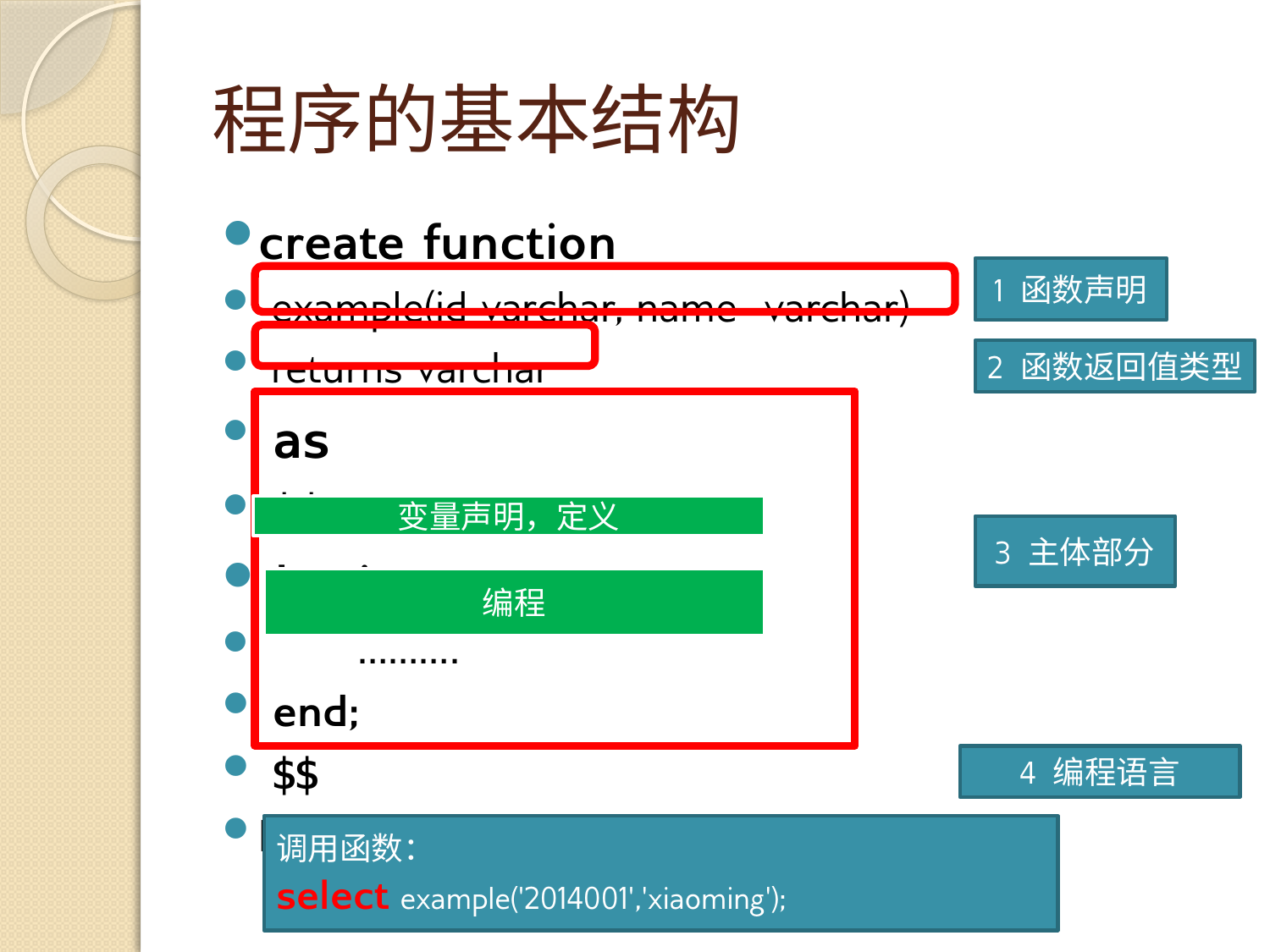

# 程序的基本结构
create function
 example(id varchar, name  varchar)
 returns varchar
 as
 $$    ……..
 begin
	……….
 end;
 $$
language plpgsql;
1 函数声明

2 函数返回值类型

变量声明，定义
3 主体部分
编程
4 编程语言
调用函数：
select example('2014001','xiaoming');